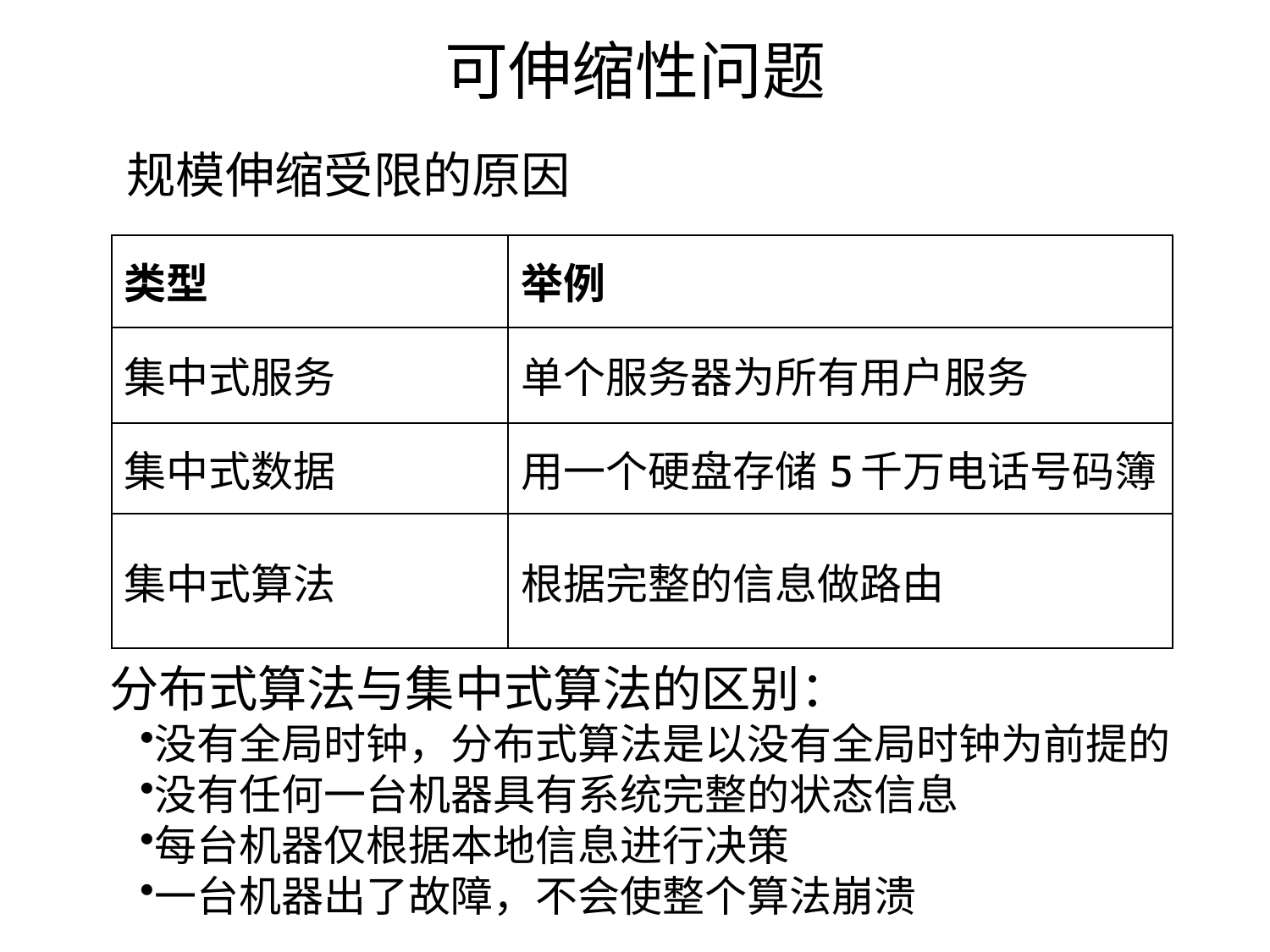

# 可伸缩性问题
规模伸缩受限的原因
| 类型 | 举例 |
| --- | --- |
| 集中式服务 | 单个服务器为所有用户服务 |
| 集中式数据 | 用一个硬盘存储5千万电话号码簿 |
| 集中式算法 | 根据完整的信息做路由 |
分布式算法与集中式算法的区别：
没有全局时钟，分布式算法是以没有全局时钟为前提的
没有任何一台机器具有系统完整的状态信息
每台机器仅根据本地信息进行决策
一台机器出了故障，不会使整个算法崩溃